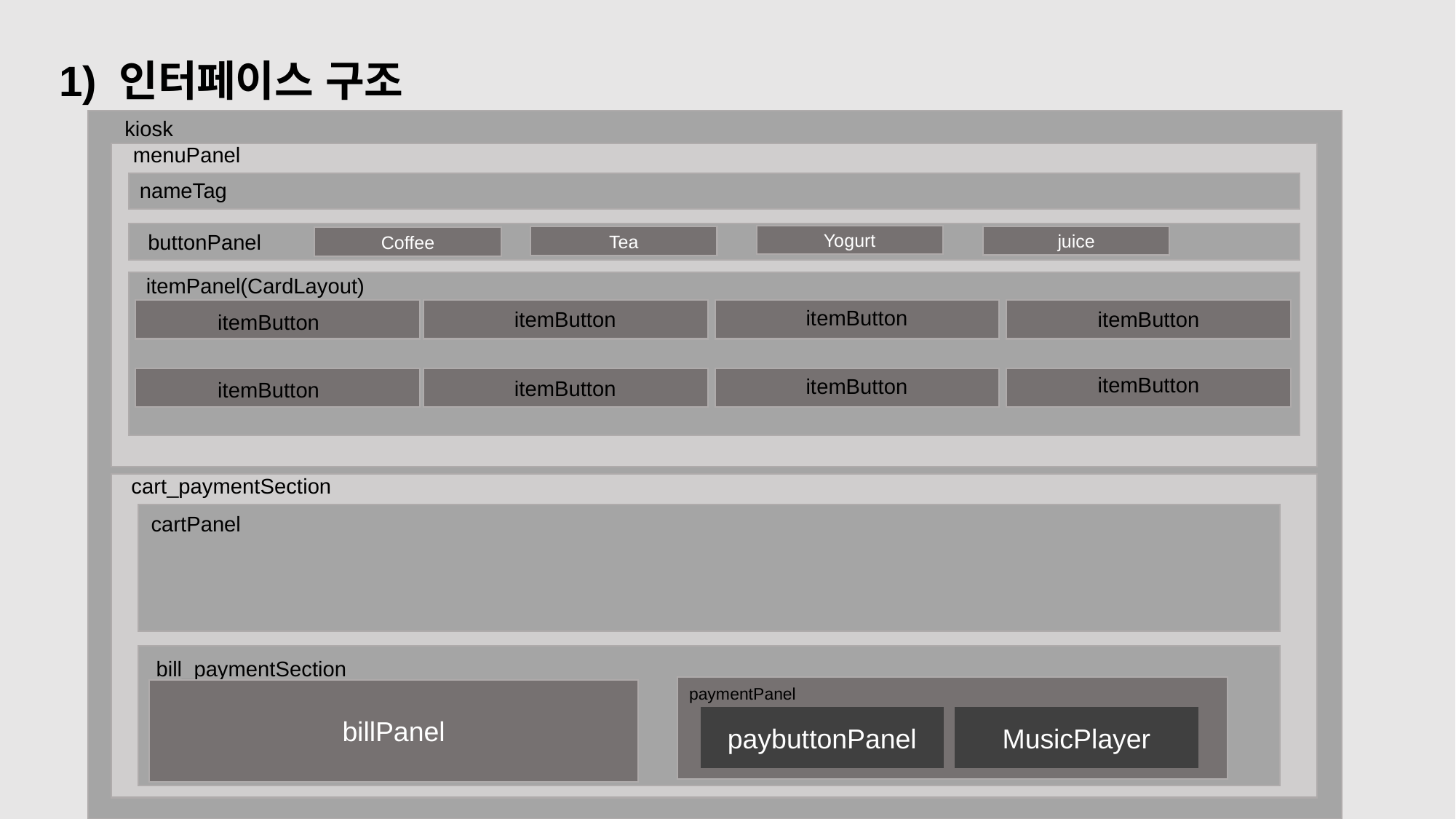

1) 인터페이스 구조
kiosk

menuPanel

nameTag

buttonPanel

Yogurt
juice
Tea
Coffee
itemPanel(CardLayout)

itemButton

itemButton
itemButton
itemButton
itemButton
itemButton

itemButton
itemButton
cart_paymentSection

cartPanel

bill_paymentSection

paymentPanel
billPanel
paybuttonPanel
MusicPlayer